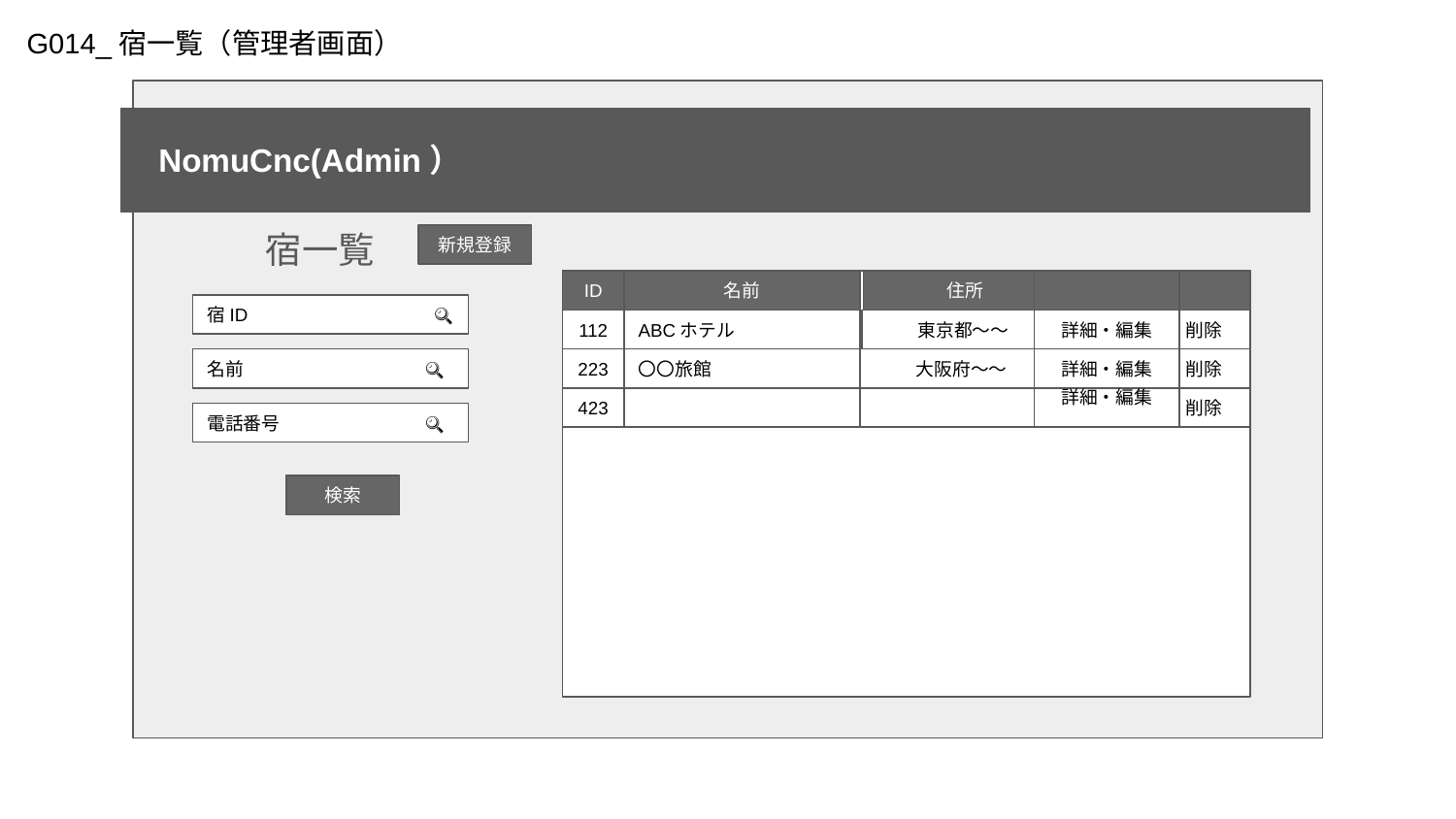

G014_宿一覧（管理者画面）
検索
検索

NomuCnc(Admin）
宿一覧
新規登録

ID
名前
住所

宿ID　　　　　　　　　　🔍
112
ABCホテル
東京都～～
詳細・編集
削除
名前　　　　　　　　　　🔍
223
〇〇旅館
大阪府～～
詳細・編集
削除
423

詳細・編集

削除
電話番号　　　　　　　　🔍
検索